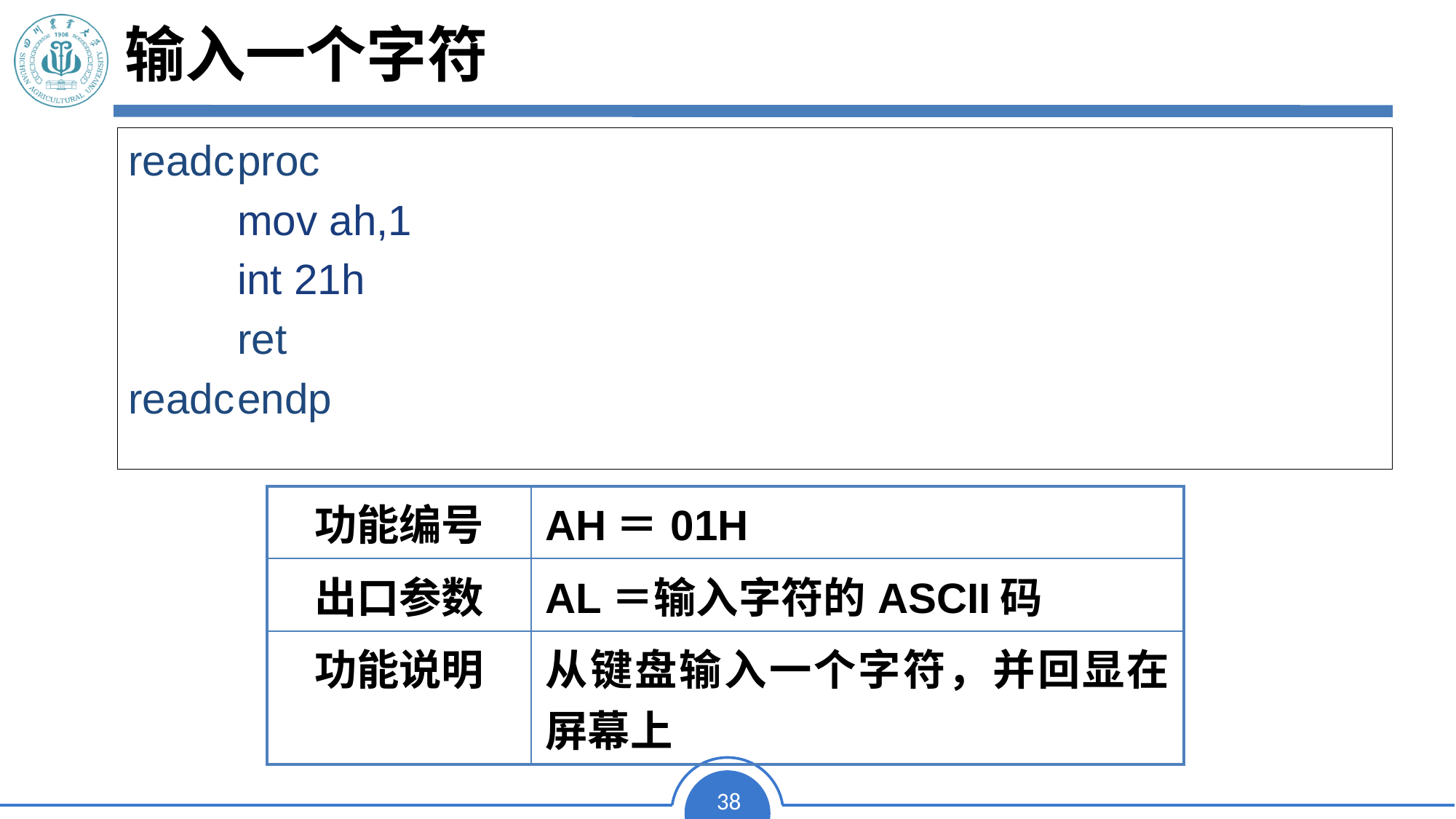

# 输入一个字符
readc	proc
	mov ah,1
	int 21h
	ret
readc	endp
| 功能编号 | AH＝01H |
| --- | --- |
| 出口参数 | AL＝输入字符的ASCII码 |
| 功能说明 | 从键盘输入一个字符，并回显在屏幕上 |